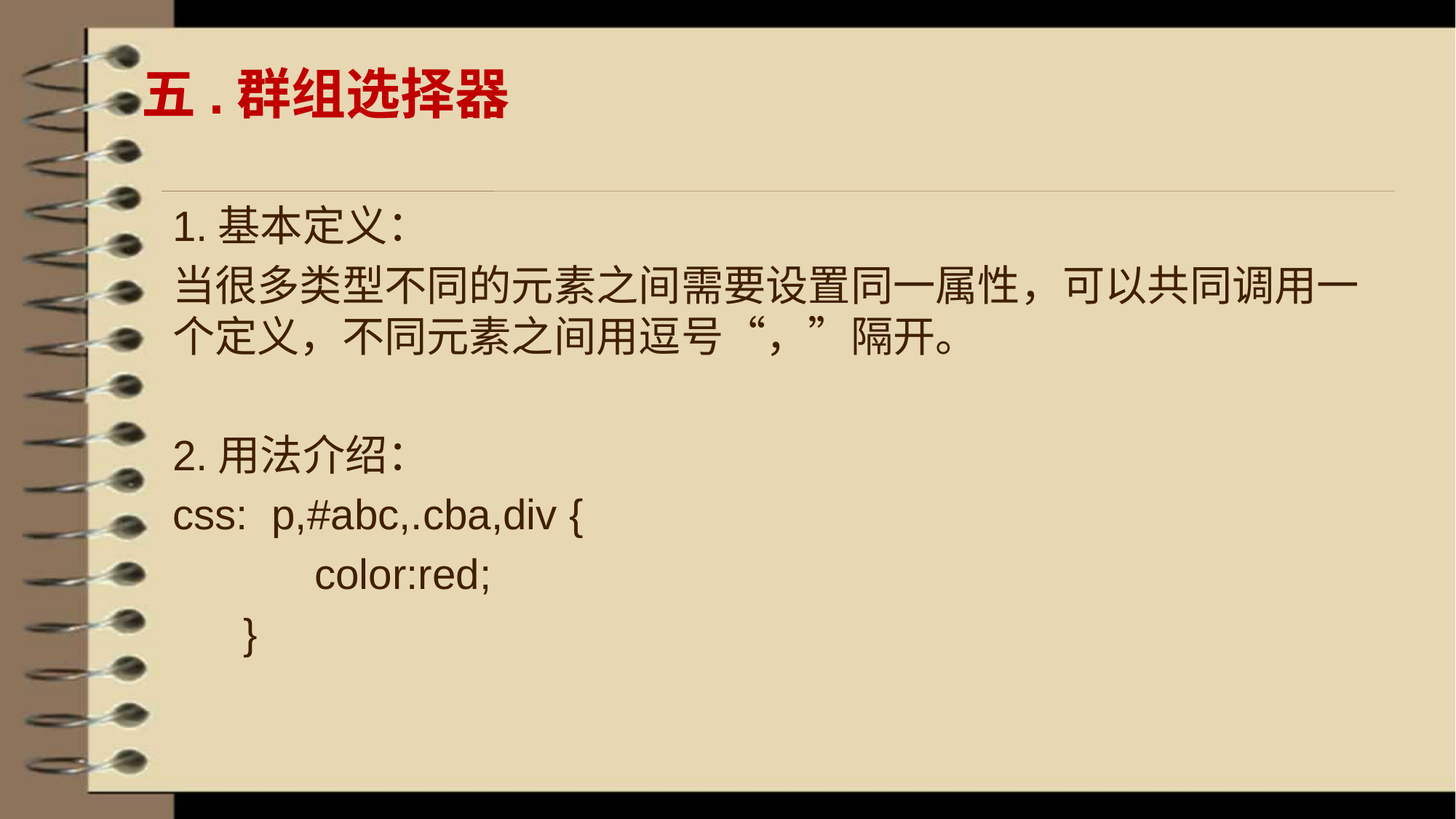

# 五.群组选择器
1.基本定义：
当很多类型不同的元素之间需要设置同一属性，可以共同调用一个定义，不同元素之间用逗号“，”隔开。

2.用法介绍：
css:  p,#abc,.cba,div {
            color:red;
      }